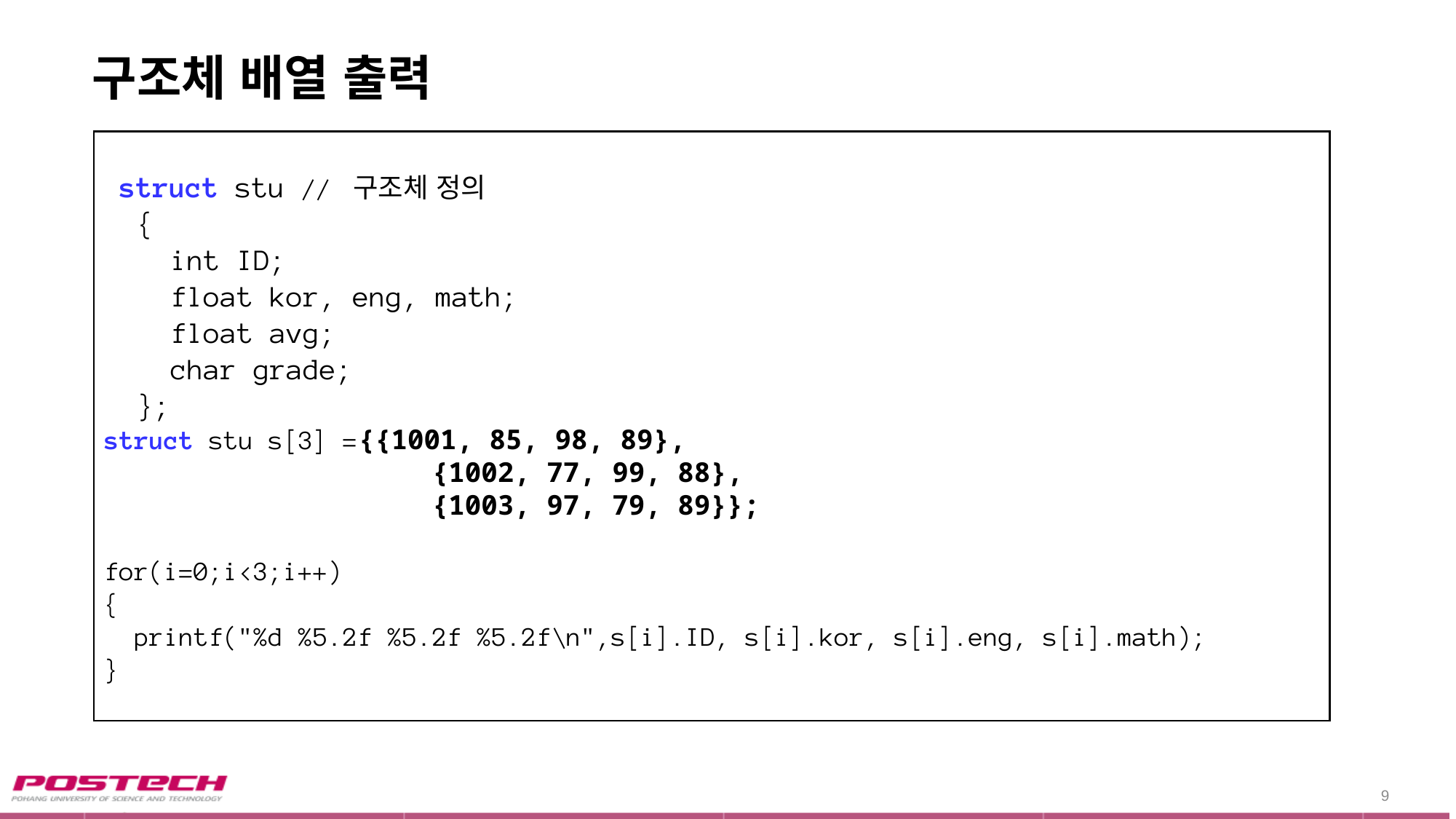

# 구조체 배열 출력
 struct stu // 구조체 정의
  {
    int ID;
    float kor, eng, math;
    float avg;
    char grade;
  };
struct stu s[3] ={{1001, 85, 98, 89},
                    {1002, 77, 99, 88},
                    {1003, 97, 79, 89}};

for(i=0;i<3;i++)
{
  printf("%d %5.2f %5.2f %5.2f\n",s[i].ID, s[i].kor, s[i].eng, s[i].math);
}
9